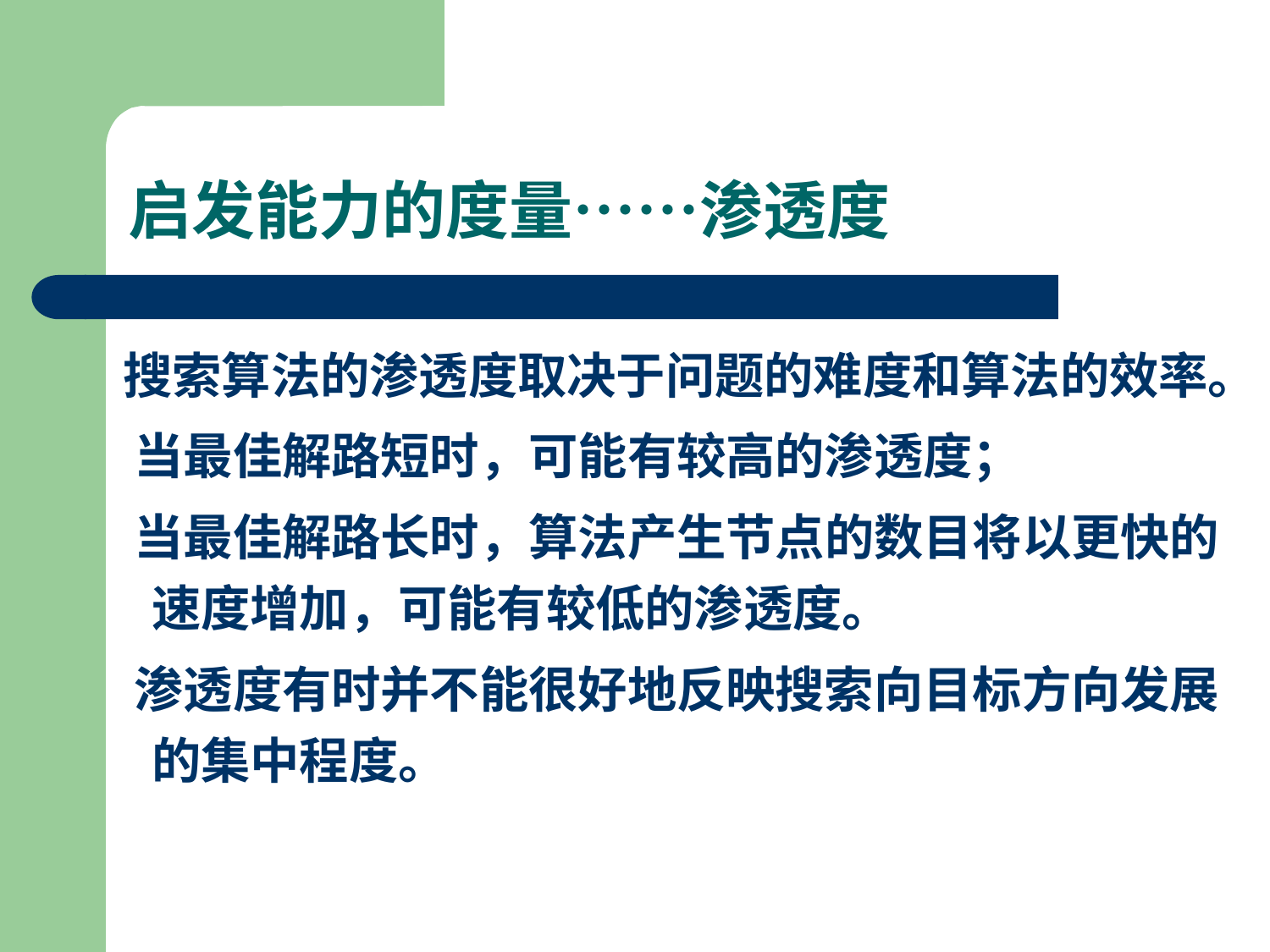

启发能力的度量……渗透度
   搜索算法的渗透度取决于问题的难度和算法的效率。
    当最佳解路短时，可能有较高的渗透度；
    当最佳解路长时，算法产生节点的数目将以更快的速度增加，可能有较低的渗透度。
    渗透度有时并不能很好地反映搜索向目标方向发展的集中程度。
88